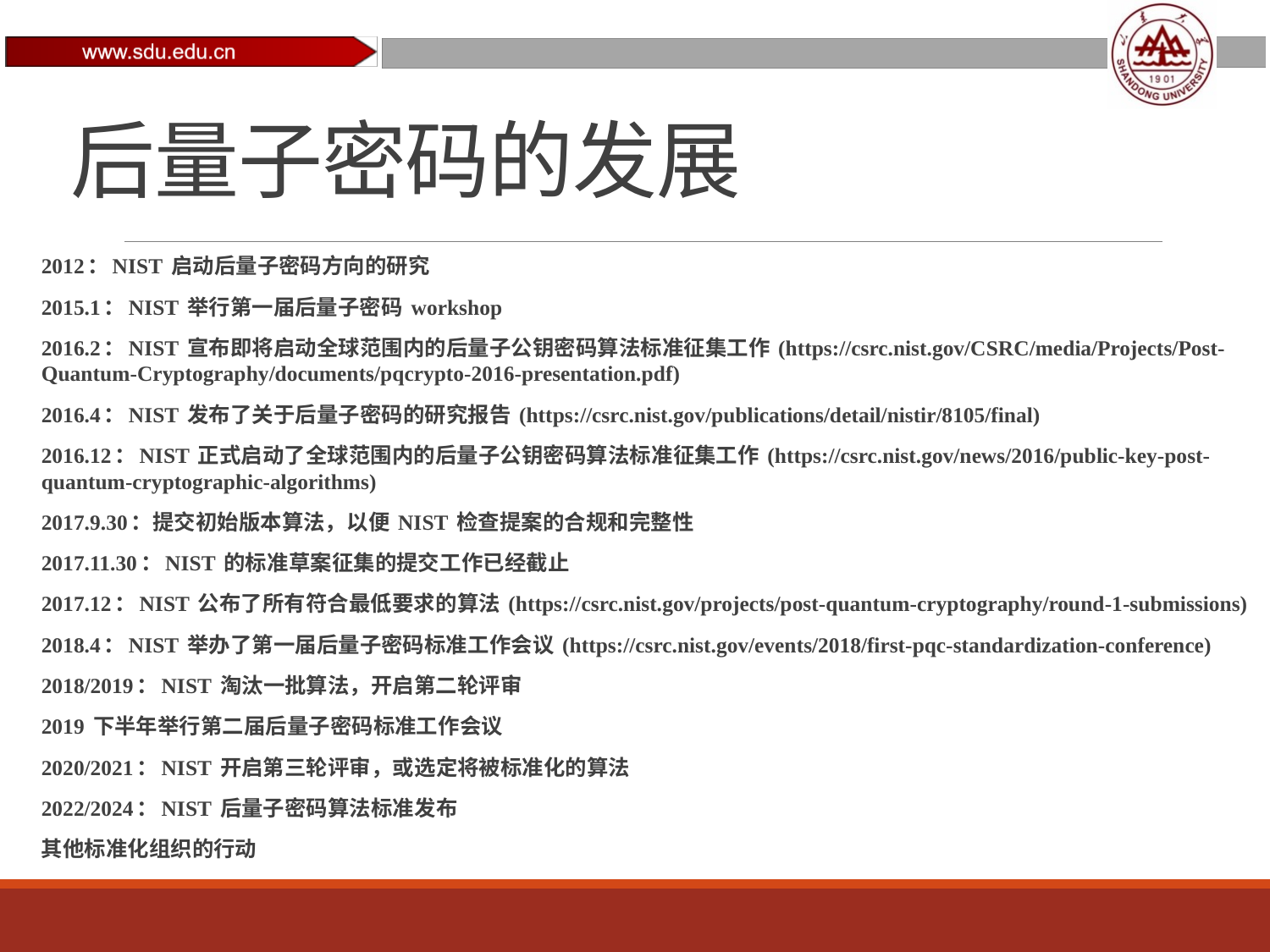

# 后量子密码的发展
2012：NIST 启动后量子密码方向的研究
2015.1：NIST 举行第一届后量子密码 workshop
2016.2：NIST 宣布即将启动全球范围内的后量子公钥密码算法标准征集工作 (https://csrc.nist.gov/CSRC/media/Projects/Post-Quantum-Cryptography/documents/pqcrypto-2016-presentation.pdf)
2016.4：NIST 发布了关于后量子密码的研究报告 (https://csrc.nist.gov/publications/detail/nistir/8105/final)
2016.12：NIST 正式启动了全球范围内的后量子公钥密码算法标准征集工作 (https://csrc.nist.gov/news/2016/public-key-post-quantum-cryptographic-algorithms)
2017.9.30：提交初始版本算法，以便 NIST 检查提案的合规和完整性
2017.11.30：NIST 的标准草案征集的提交工作已经截止
2017.12：NIST 公布了所有符合最低要求的算法 (https://csrc.nist.gov/projects/post-quantum-cryptography/round-1-submissions)
2018.4：NIST 举办了第一届后量子密码标准工作会议 (https://csrc.nist.gov/events/2018/first-pqc-standardization-conference)
2018/2019：NIST 淘汰一批算法，开启第二轮评审
2019 下半年举行第二届后量子密码标准工作会议
2020/2021：NIST 开启第三轮评审，或选定将被标准化的算法
2022/2024：NIST 后量子密码算法标准发布
其他标准化组织的行动